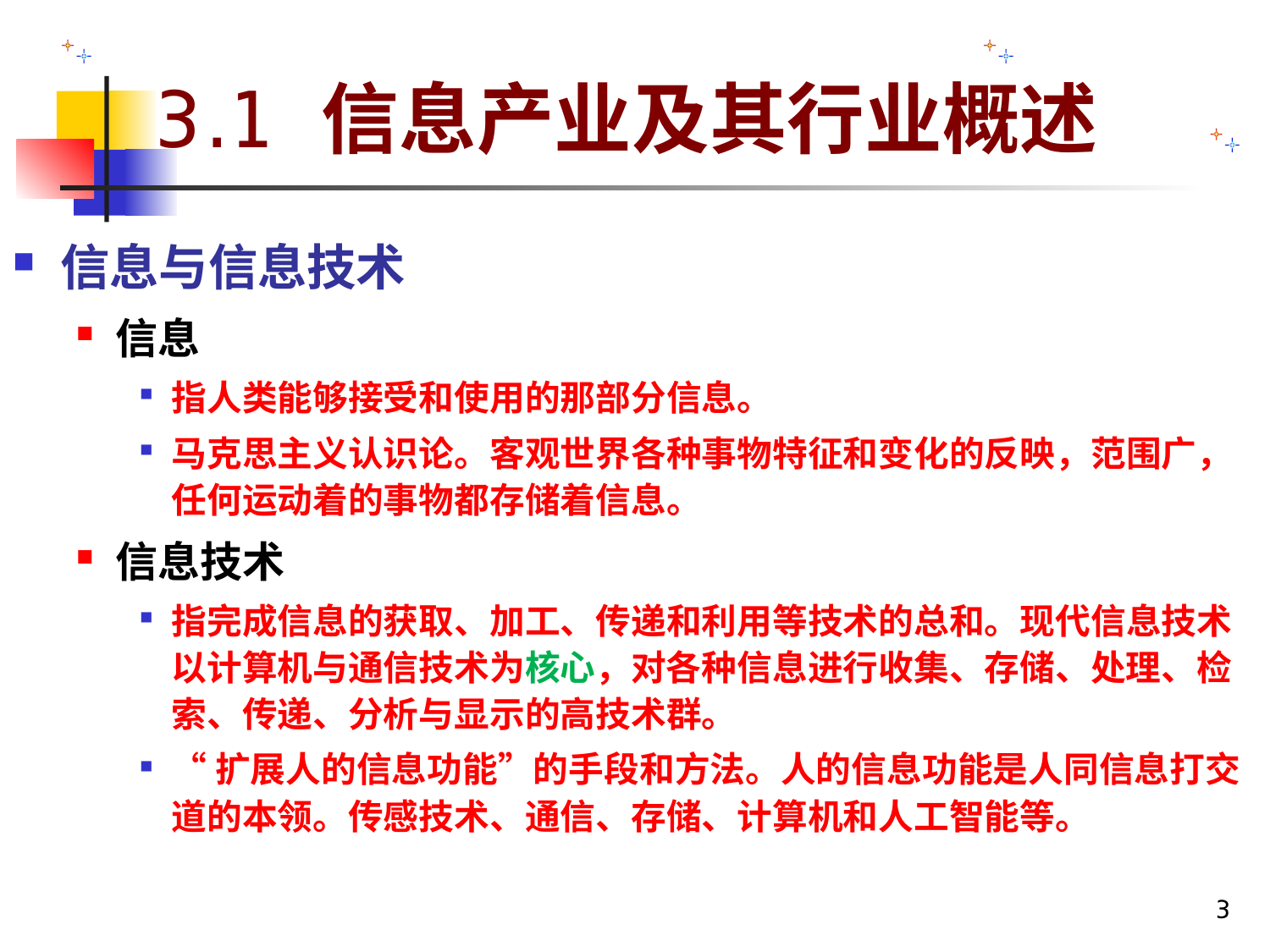

# 3.1 信息产业及其行业概述
信息与信息技术
信息
指人类能够接受和使用的那部分信息。
马克思主义认识论。客观世界各种事物特征和变化的反映，范围广，任何运动着的事物都存储着信息。
信息技术
指完成信息的获取、加工、传递和利用等技术的总和。现代信息技术以计算机与通信技术为核心，对各种信息进行收集、存储、处理、检索、传递、分析与显示的高技术群。
“扩展人的信息功能”的手段和方法。人的信息功能是人同信息打交道的本领。传感技术、通信、存储、计算机和人工智能等。
3